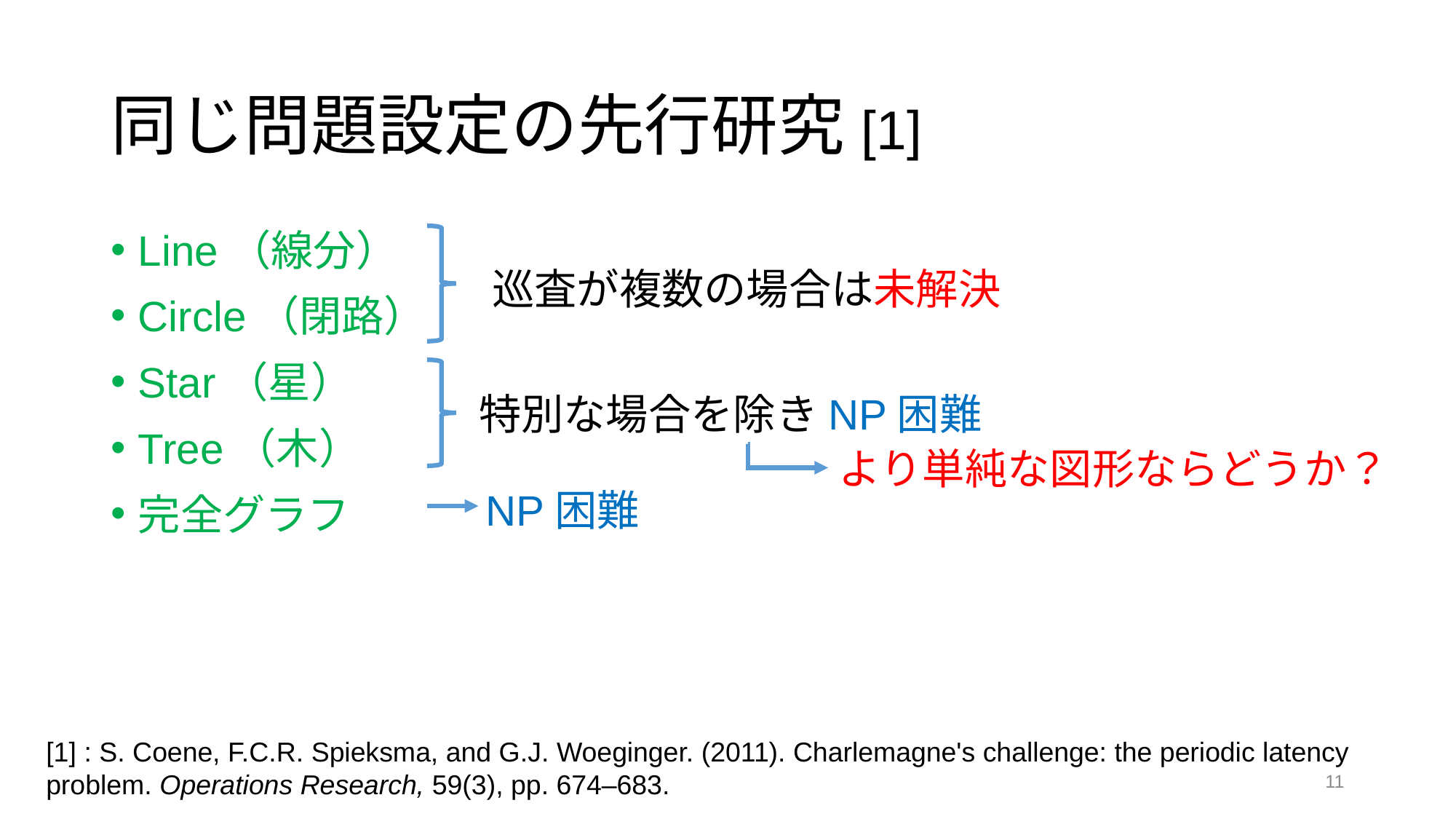

# 同じ問題設定の先行研究[1]
Line（線分）
Circle（閉路）
Star（星）
Tree（木）
完全グラフ

巡査が複数の場合は未解決

特別な場合を除きNP困難
より単純な図形ならどうか？
NP困難
[1] : S. Coene, F.C.R. Spieksma, and G.J. Woeginger. (2011). Charlemagne's challenge: the periodic latency problem. Operations Research, 59(3), pp. 674–683.
11